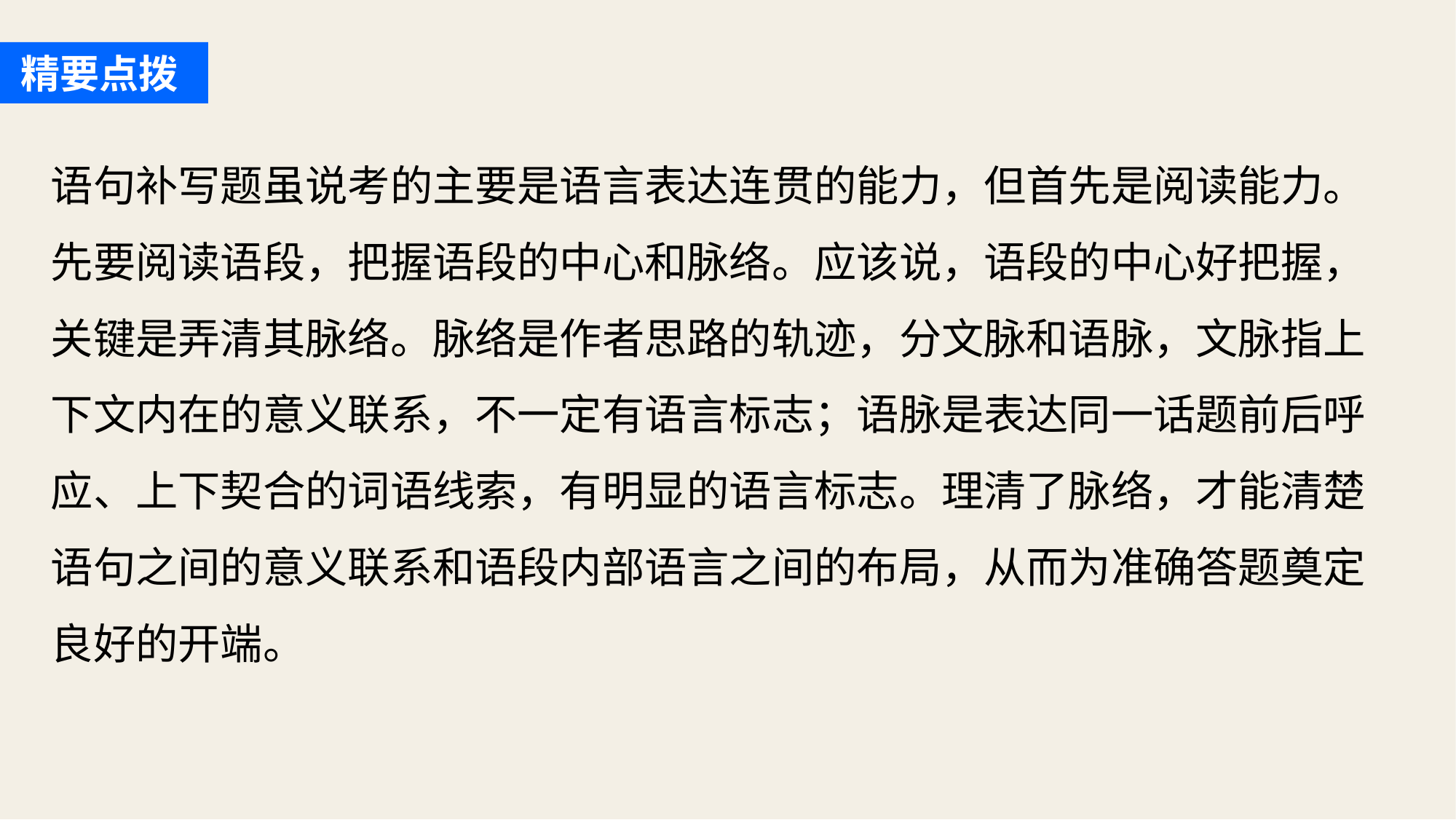

精要点拨
语句补写题虽说考的主要是语言表达连贯的能力，但首先是阅读能力。先要阅读语段，把握语段的中心和脉络。应该说，语段的中心好把握，关键是弄清其脉络。脉络是作者思路的轨迹，分文脉和语脉，文脉指上下文内在的意义联系，不一定有语言标志；语脉是表达同一话题前后呼应、上下契合的词语线索，有明显的语言标志。理清了脉络，才能清楚语句之间的意义联系和语段内部语言之间的布局，从而为准确答题奠定良好的开端。